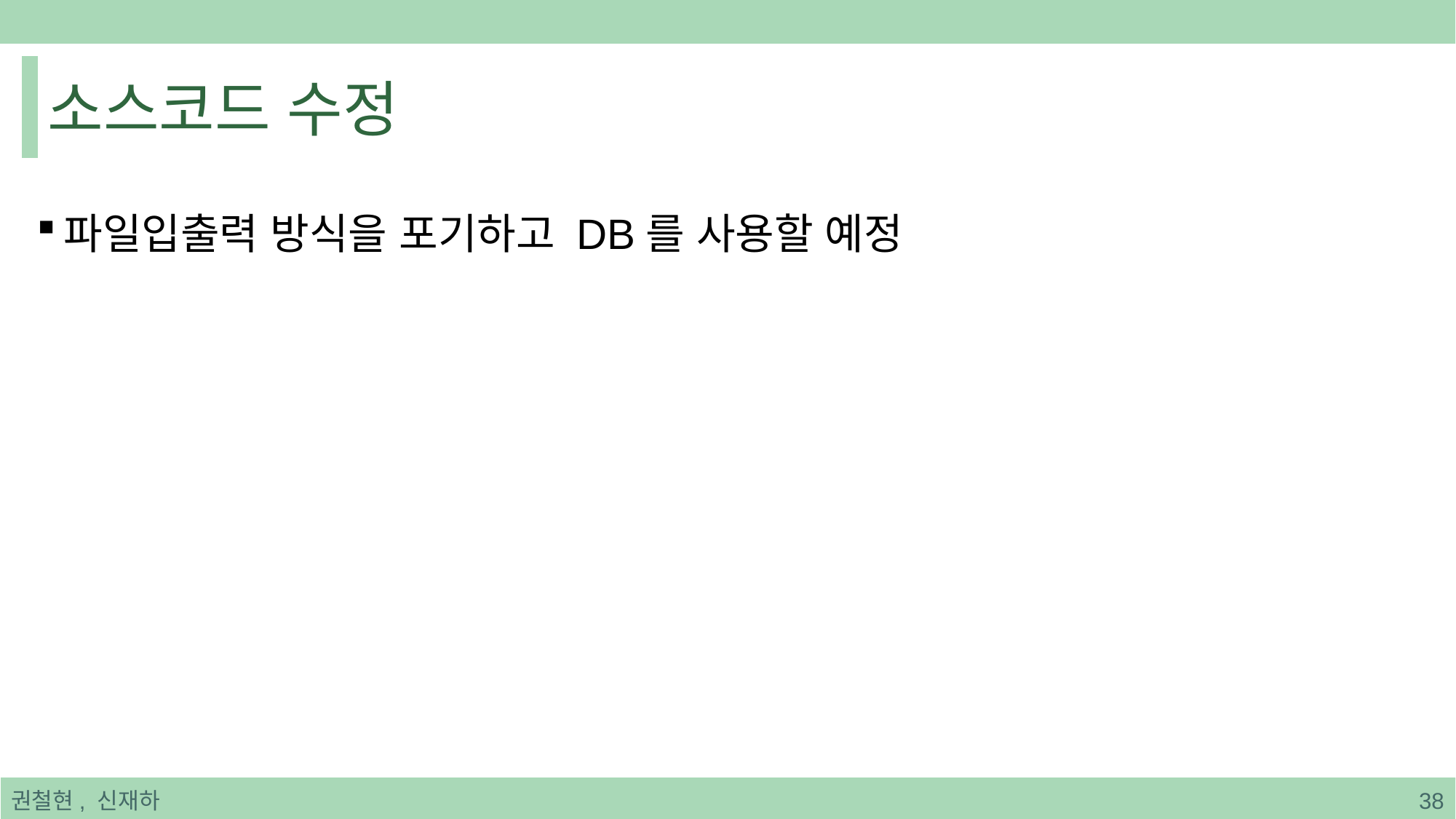

# 소스코드 수정
파일입출력 방식을 포기하고 DB를 사용할 예정

권철현, 신재하
38